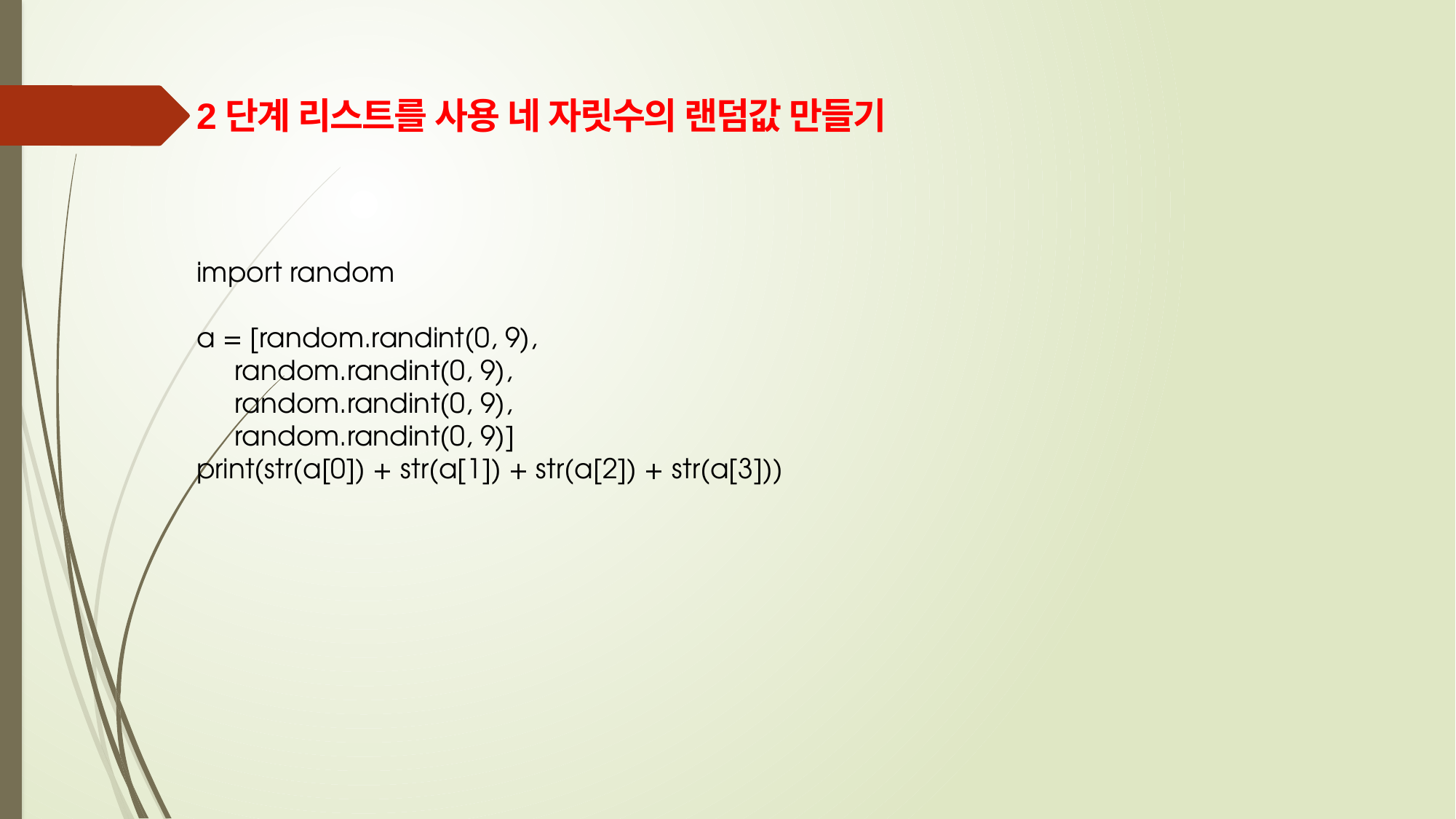

2단계 리스트를 사용 네 자릿수의 랜덤값 만들기
import random

a = [random.randint(0, 9),
     random.randint(0, 9),
     random.randint(0, 9),
     random.randint(0, 9)]
print(str(a[0]) + str(a[1]) + str(a[2]) + str(a[3]))